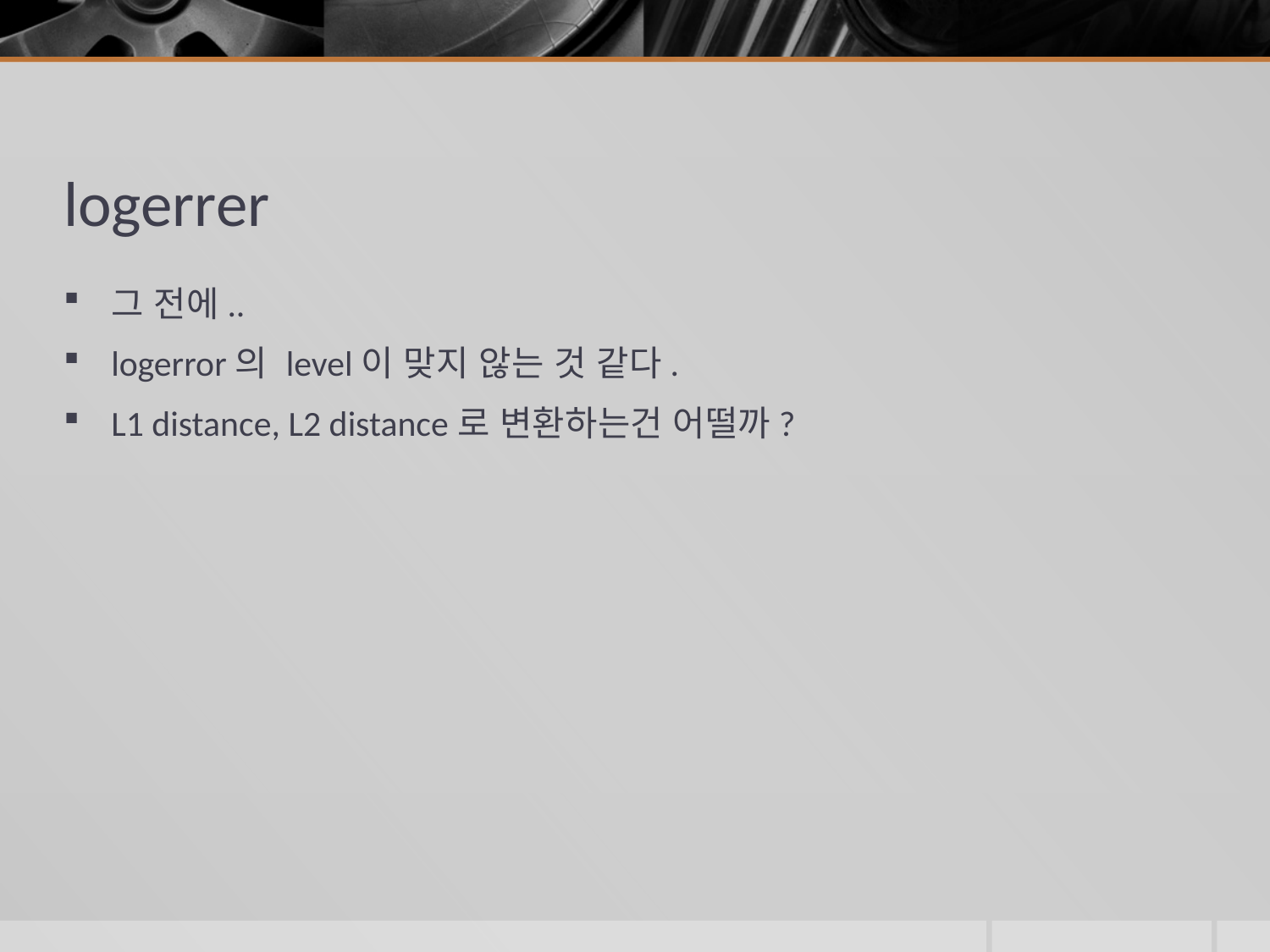

# logerrer
그 전에..
logerror의 level이 맞지 않는 것 같다.
L1 distance, L2 distance로 변환하는건 어떨까?